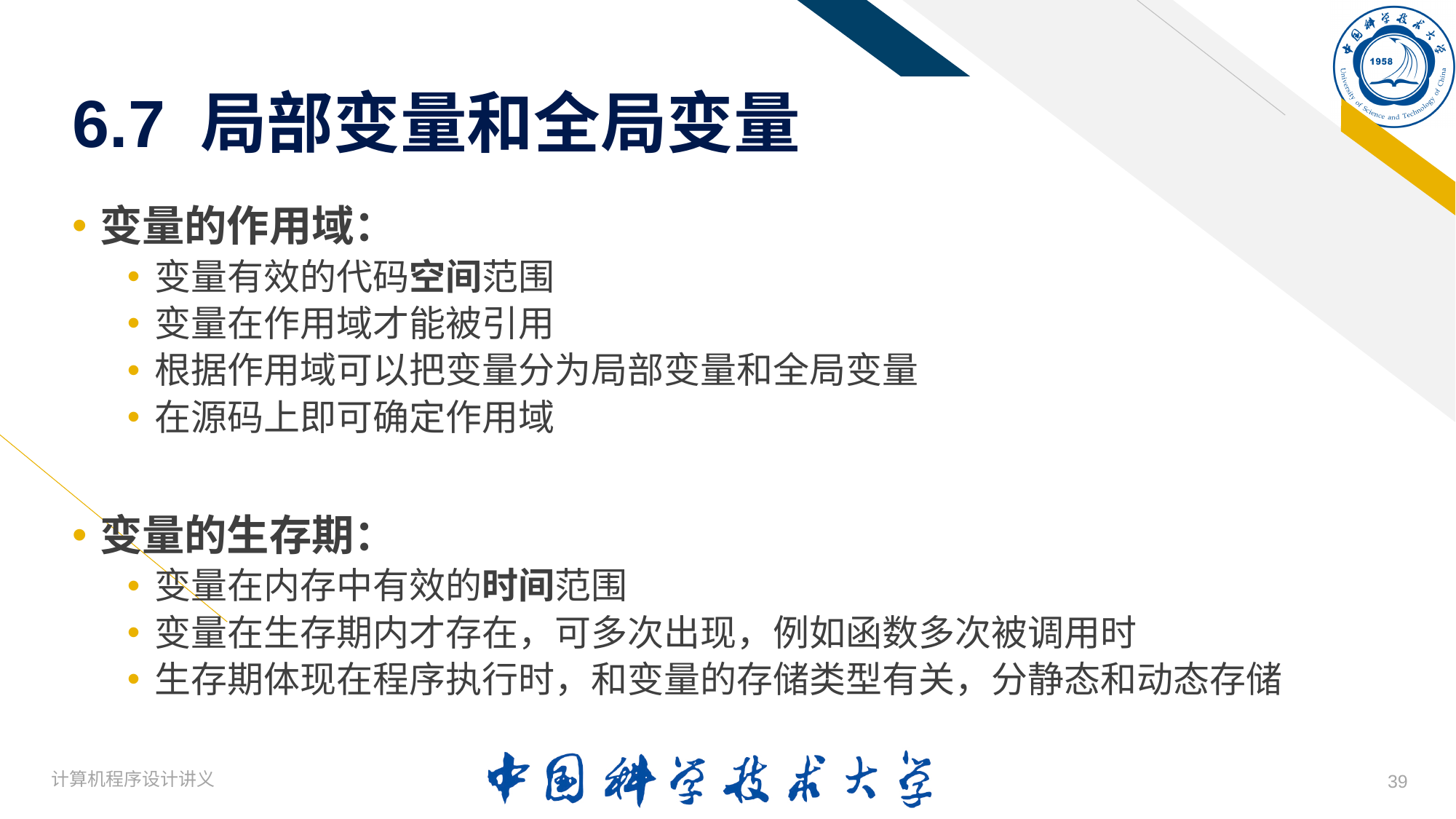

# 6.7 局部变量和全局变量
变量的作用域：
变量有效的代码空间范围
变量在作用域才能被引用
根据作用域可以把变量分为局部变量和全局变量
在源码上即可确定作用域

变量的生存期：
变量在内存中有效的时间范围
变量在生存期内才存在，可多次出现，例如函数多次被调用时
生存期体现在程序执行时，和变量的存储类型有关，分静态和动态存储

计算机程序设计讲义
39